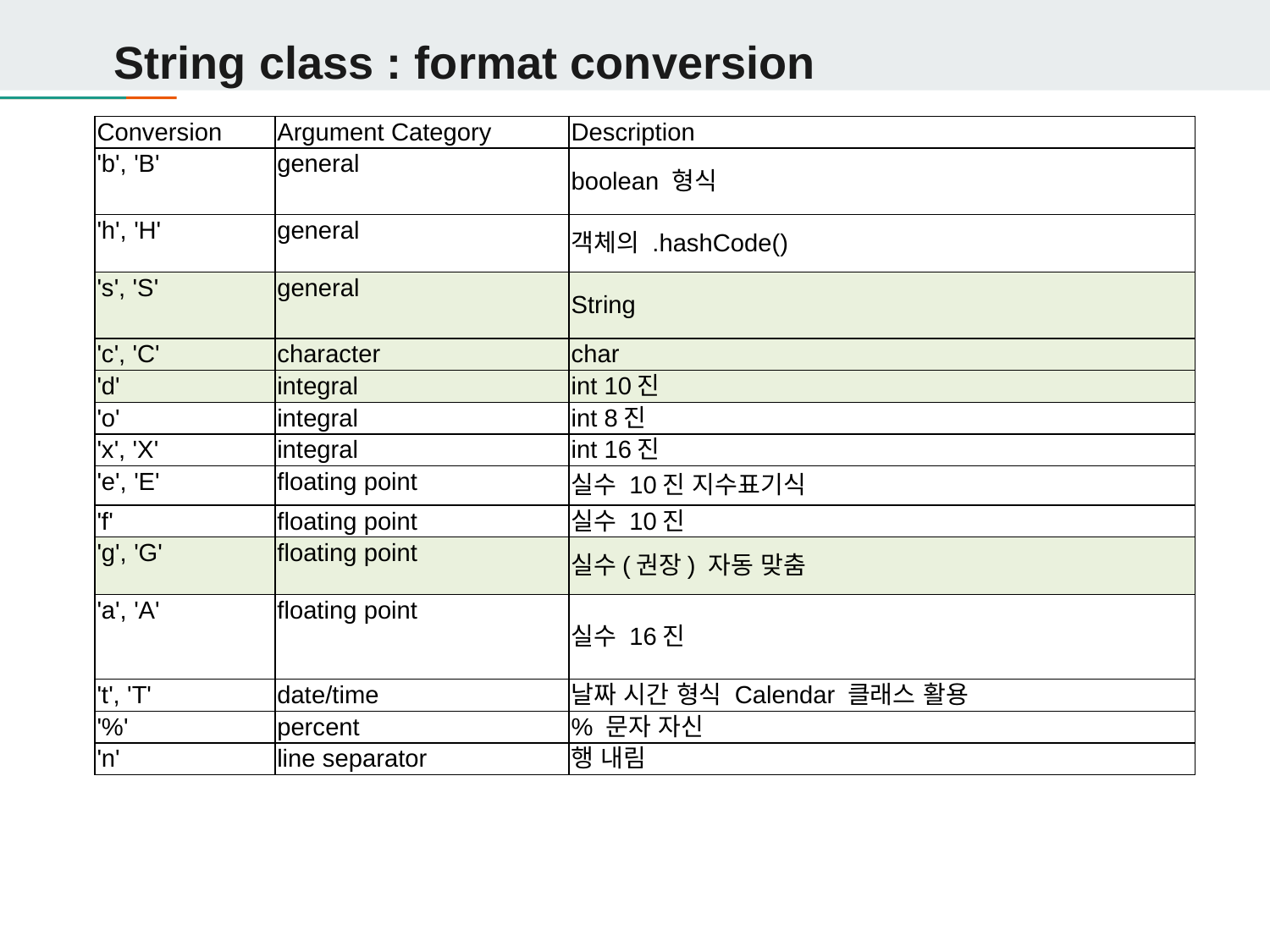

# String class : format conversion

| Conversion | Argument Category | Description |
| --- | --- | --- |
| 'b', 'B' | general | boolean 형식 |
| 'h', 'H' | general | 객체의 .hashCode() |
| 's', 'S' | general | String |
| 'c', 'C' | character | char |
| 'd' | integral | int 10진 |
| 'o' | integral | int 8진 |
| 'x', 'X' | integral | int 16진 |
| 'e', 'E' | floating point | 실수 10진 지수표기식 |
| 'f' | floating point | 실수 10진 |
| 'g', 'G' | floating point | 실수(권장) 자동 맞춤 |
| 'a', 'A' | floating point | 실수 16진 |
| 't', 'T' | date/time | 날짜 시간 형식 Calendar 클래스 활용 |
| '%' | percent | % 문자 자신 |
| 'n' | line separator | 행 내림 |